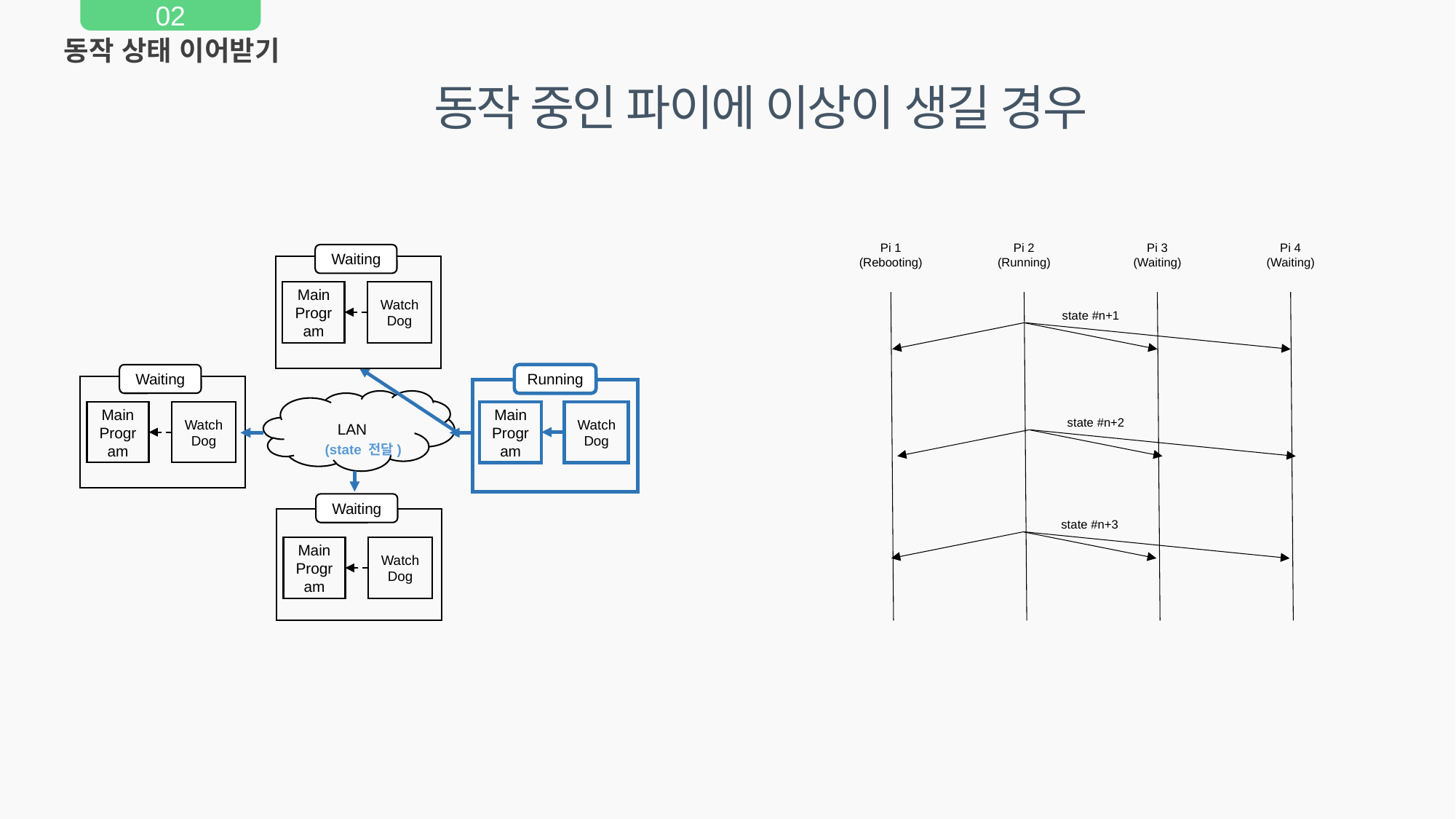

02
동작 상태 이어받기
동작 중인 파이에 이상이 생길 경우
Pi 1
(Rebooting)
Pi 2
(Running)
Pi 3
(Waiting)
Pi 4
(Waiting)
Waiting

Main
Program
WatchDog
state #n+1
Waiting
Running

LAN
Main
Program
WatchDog
Main
Program
WatchDog
state #n+2
(state 전달)
Waiting

state #n+3
Main
Program
WatchDog